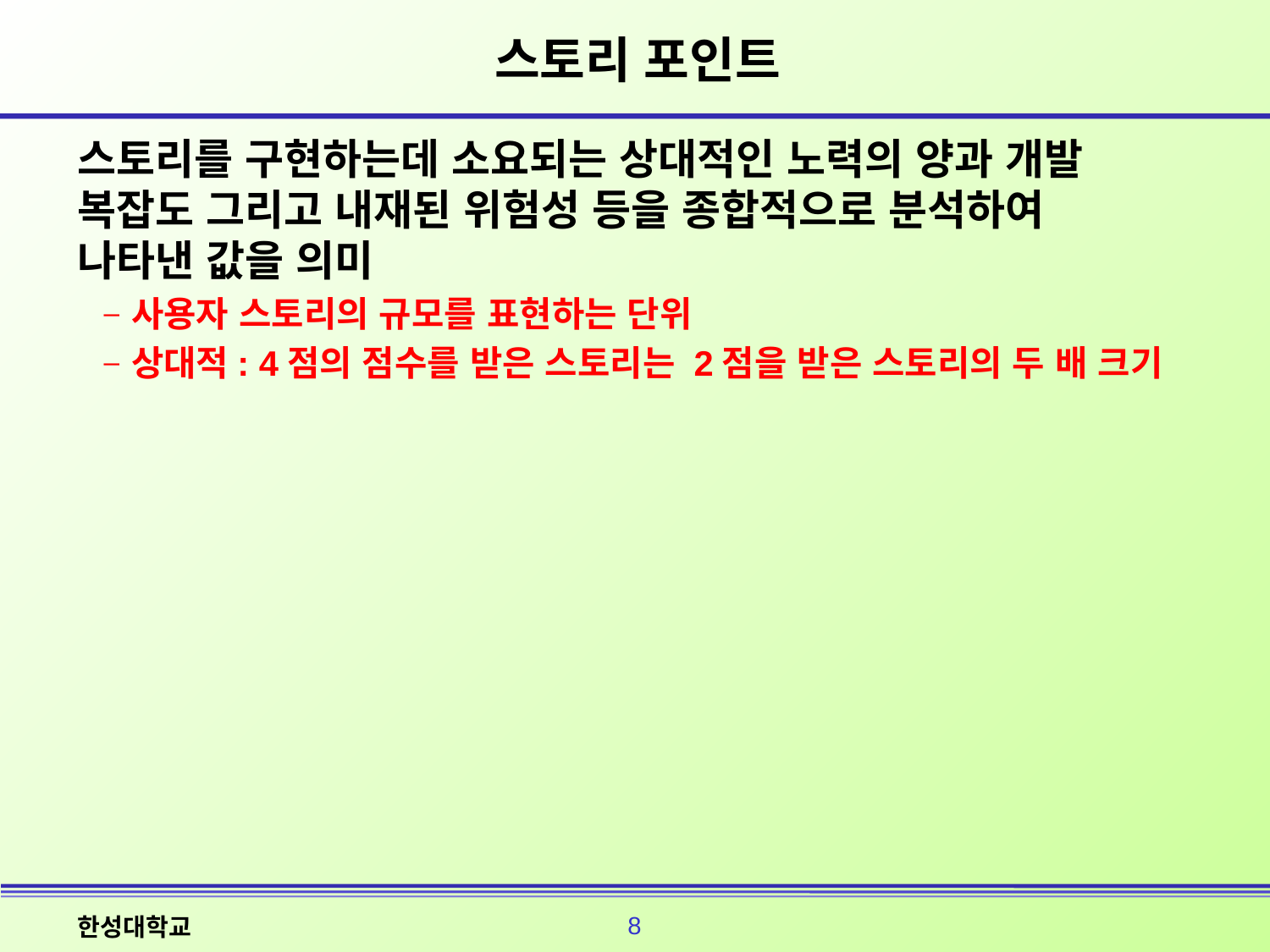

# 스토리 포인트
스토리를 구현하는데 소요되는 상대적인 노력의 양과 개발 복잡도 그리고 내재된 위험성 등을 종합적으로 분석하여 나타낸 값을 의미
사용자 스토리의 규모를 표현하는 단위
상대적: 4점의 점수를 받은 스토리는 2점을 받은 스토리의 두 배 크기